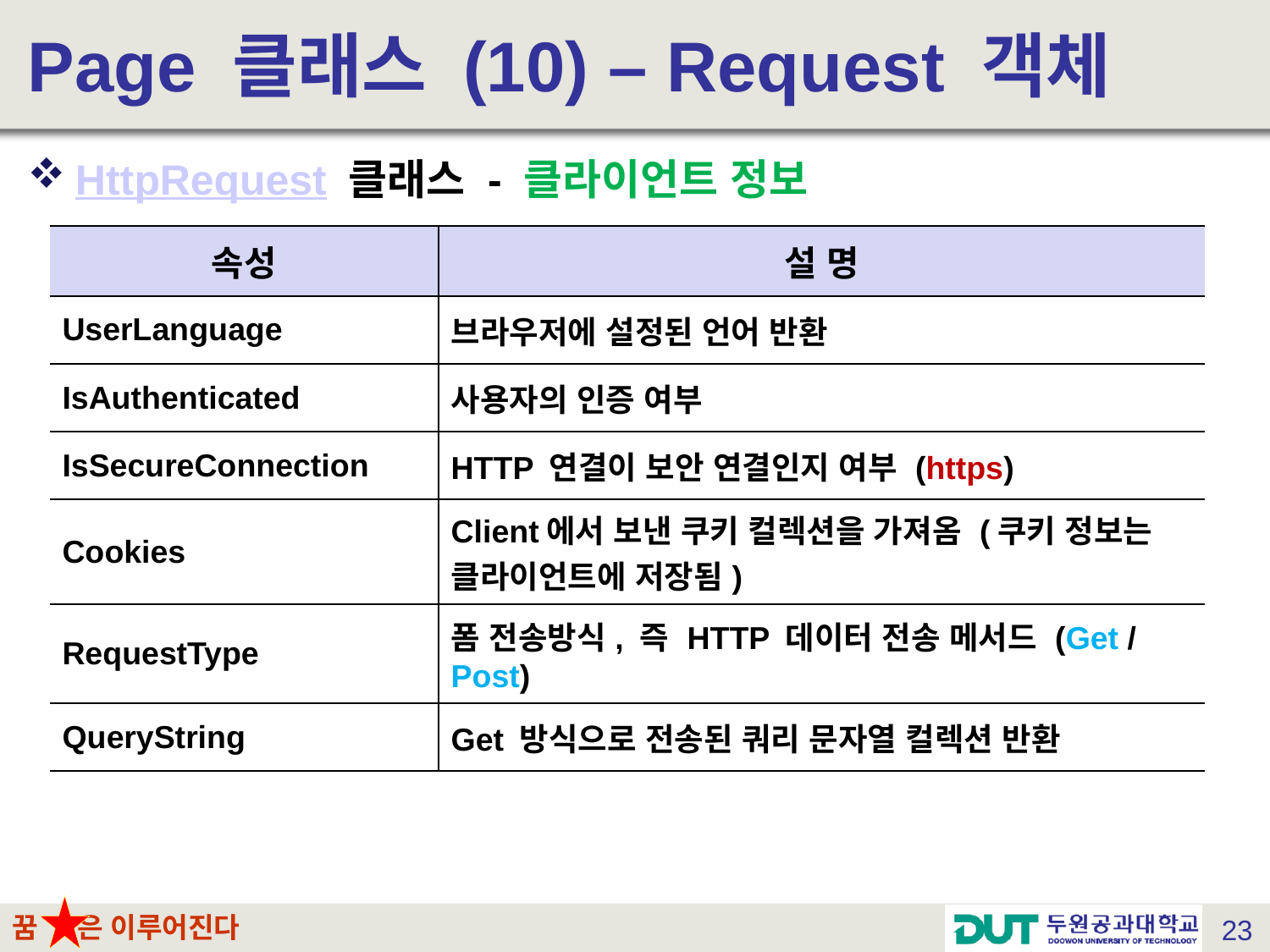

# Page 클래스 (10) – Request 객체
HttpRequest 클래스 - 클라이언트 정보

| 속성 | 설 명 |
| --- | --- |
| UserLanguage | 브라우저에 설정된 언어 반환 |
| IsAuthenticated | 사용자의 인증 여부 |
| IsSecureConnection | HTTP 연결이 보안 연결인지 여부 (https) |
| Cookies | Client에서 보낸 쿠키 컬렉션을 가져옴 (쿠키 정보는 클라이언트에 저장됨) |
| RequestType | 폼 전송방식, 즉 HTTP 데이터 전송 메서드 (Get / Post) |
| QueryString | Get 방식으로 전송된 쿼리 문자열 컬렉션 반환 |